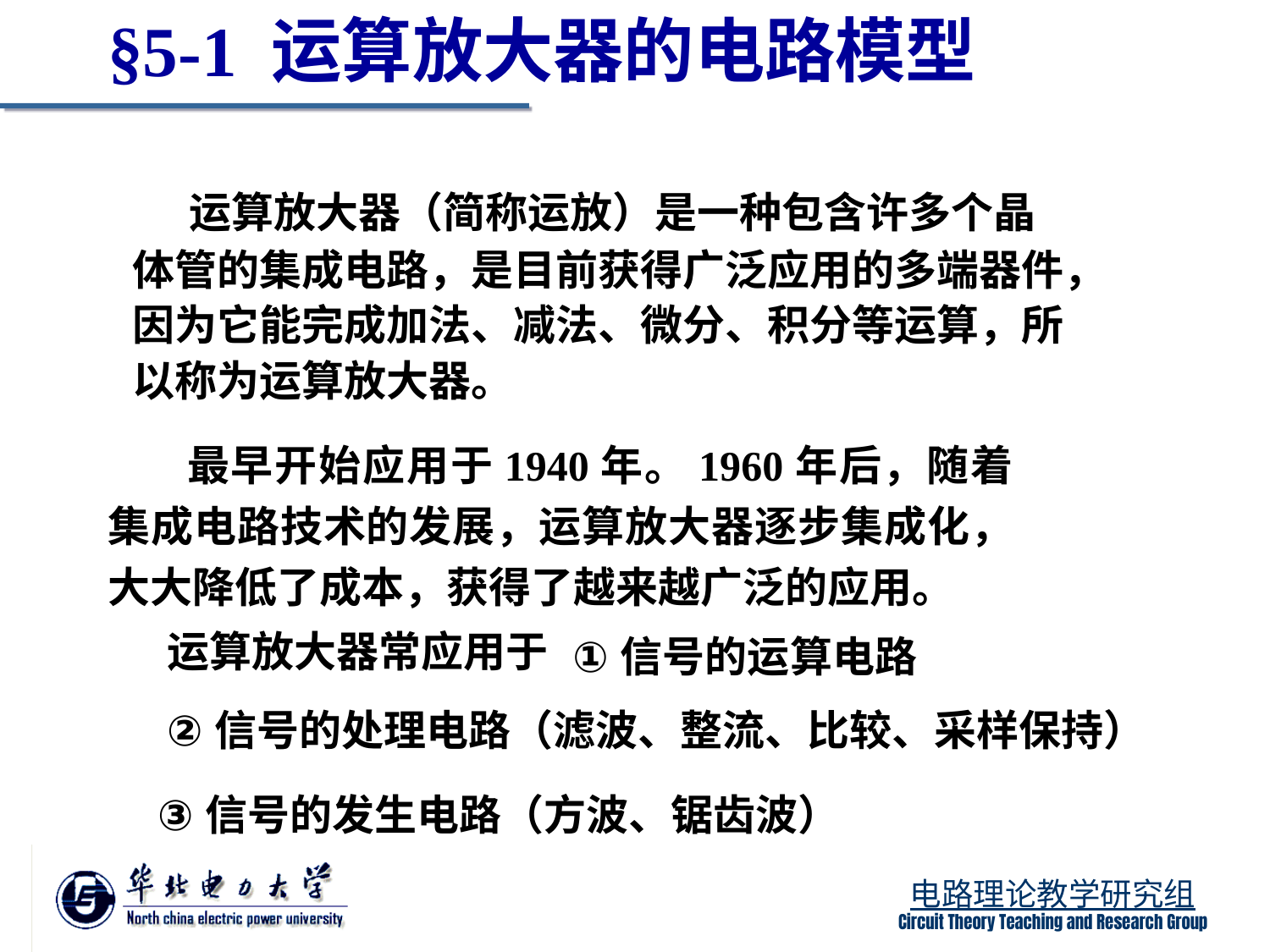

§5-1 运算放大器的电路模型
    运算放大器（简称运放）是一种包含许多个晶体管的集成电路，是目前获得广泛应用的多端器件，因为它能完成加法、减法、微分、积分等运算，所以称为运算放大器。
最早开始应用于1940年。1960年后，随着集成电路技术的发展，运算放大器逐步集成化，大大降低了成本，获得了越来越广泛的应用。
信号的运算电路
运算放大器常应用于
信号的处理电路（滤波、整流、比较、采样保持）
信号的发生电路（方波、锯齿波）